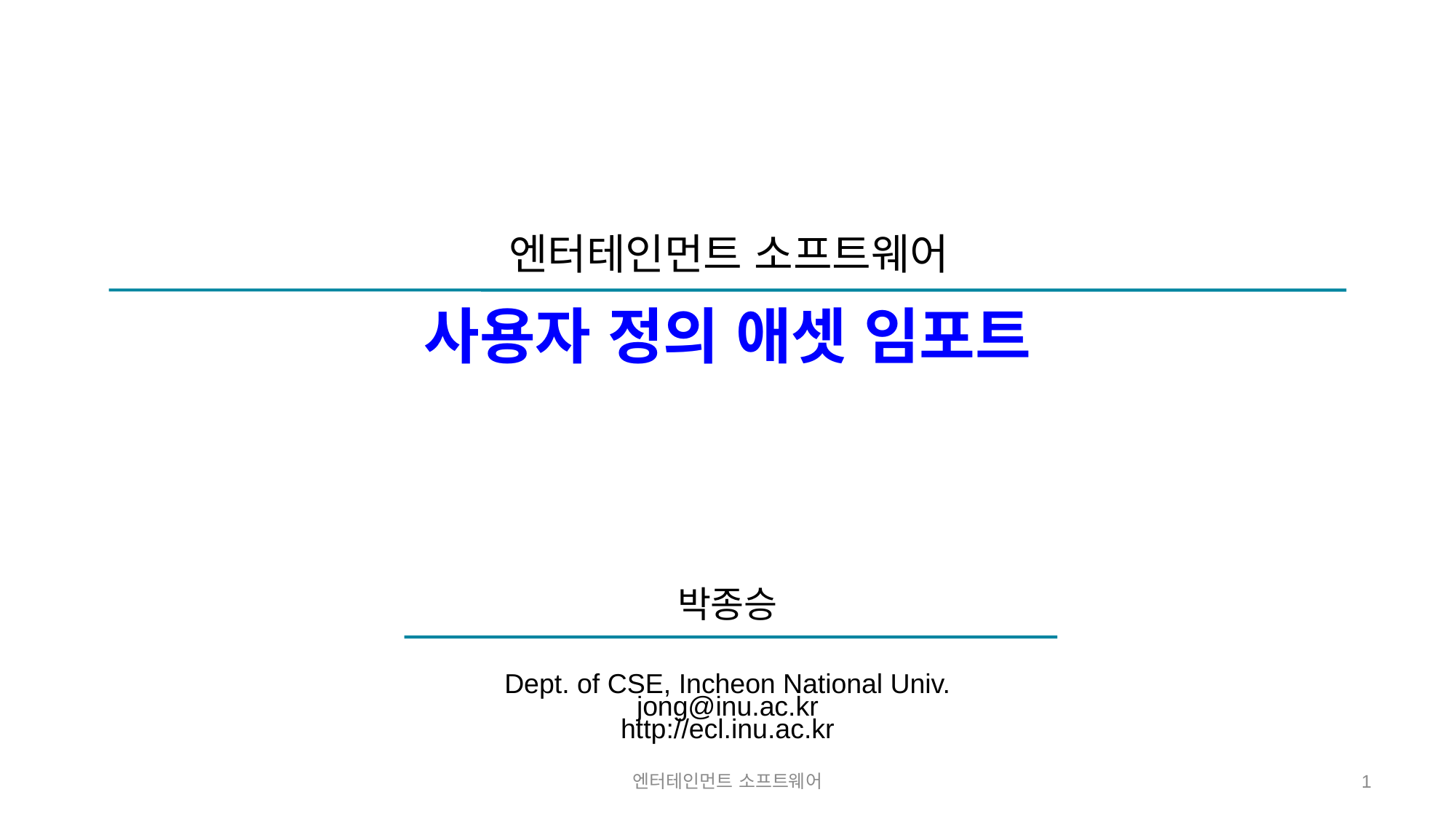

# 사용자 정의 애셋 임포트

엔터테인먼트 소프트웨어
1